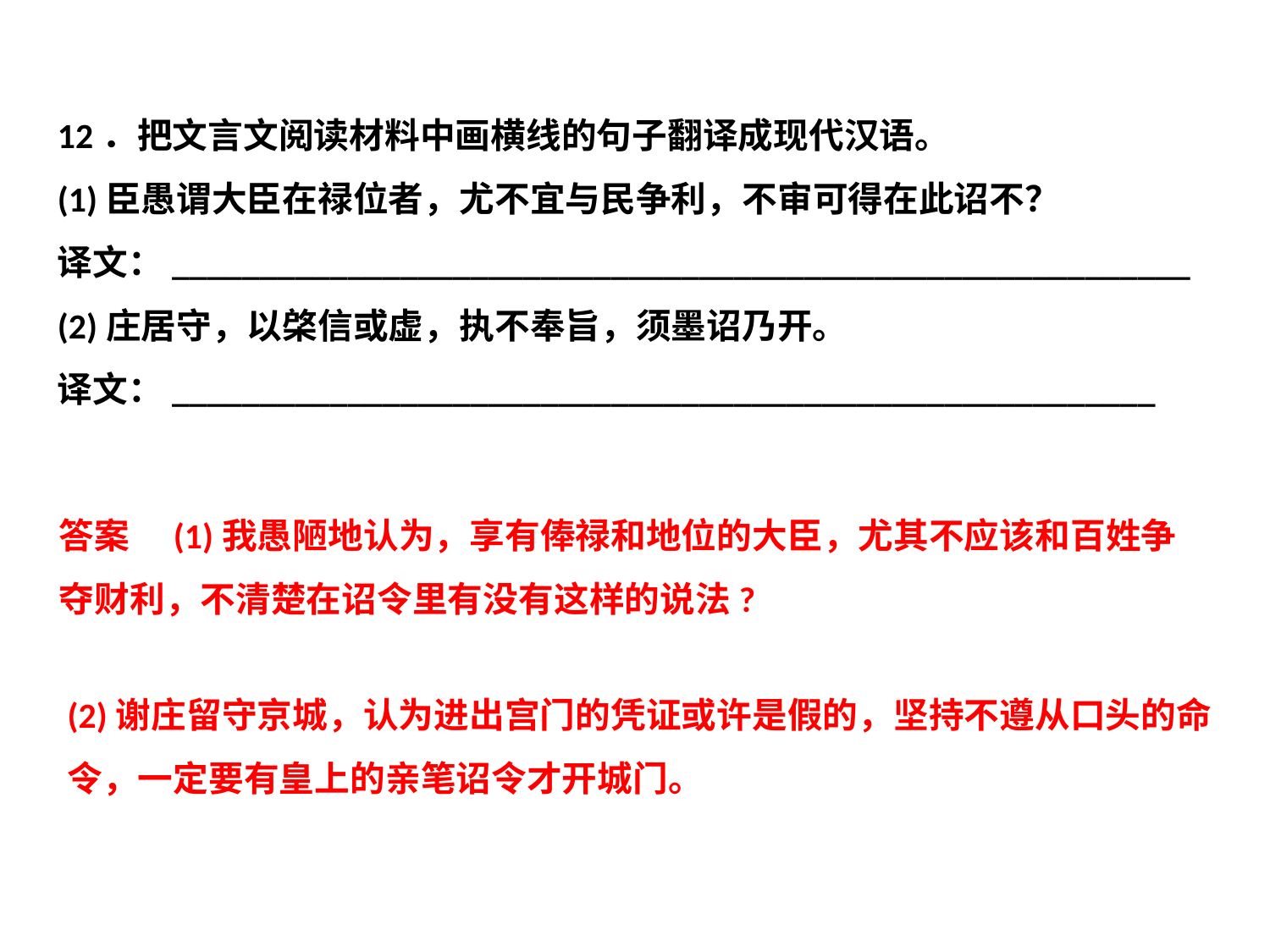

12．把文言文阅读材料中画横线的句子翻译成现代汉语。
(1)臣愚谓大臣在禄位者，尤不宜与民争利，不审可得在此诏不？
译文：__________________________________________________________
(2)庄居守，以棨信或虚，执不奉旨，须墨诏乃开。
译文：________________________________________________________

答案　(1)我愚陋地认为，享有俸禄和地位的大臣，尤其不应该和百姓争夺财利，不清楚在诏令里有没有这样的说法?

(2)谢庄留守京城，认为进出宫门的凭证或许是假的，坚持不遵从口头的命令，一定要有皇上的亲笔诏令才开城门。